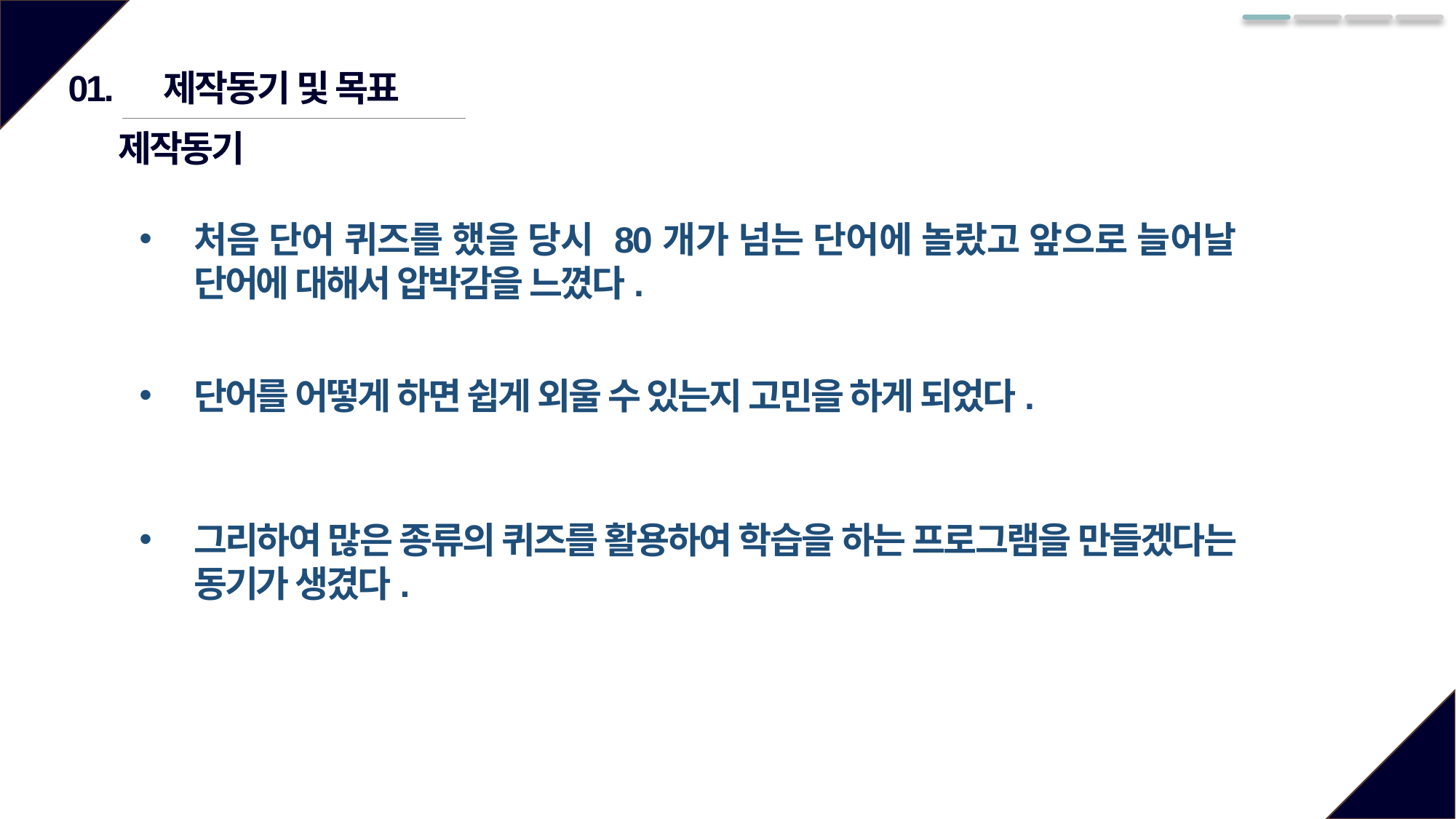

제작동기 및 목표
01.
제작동기
처음 단어 퀴즈를 했을 당시 80개가 넘는 단어에 놀랐고 앞으로 늘어날 단어에 대해서 압박감을 느꼈다.
단어를 어떻게 하면 쉽게 외울 수 있는지 고민을 하게 되었다.
그리하여 많은 종류의 퀴즈를 활용하여 학습을 하는 프로그램을 만들겠다는 동기가 생겼다.